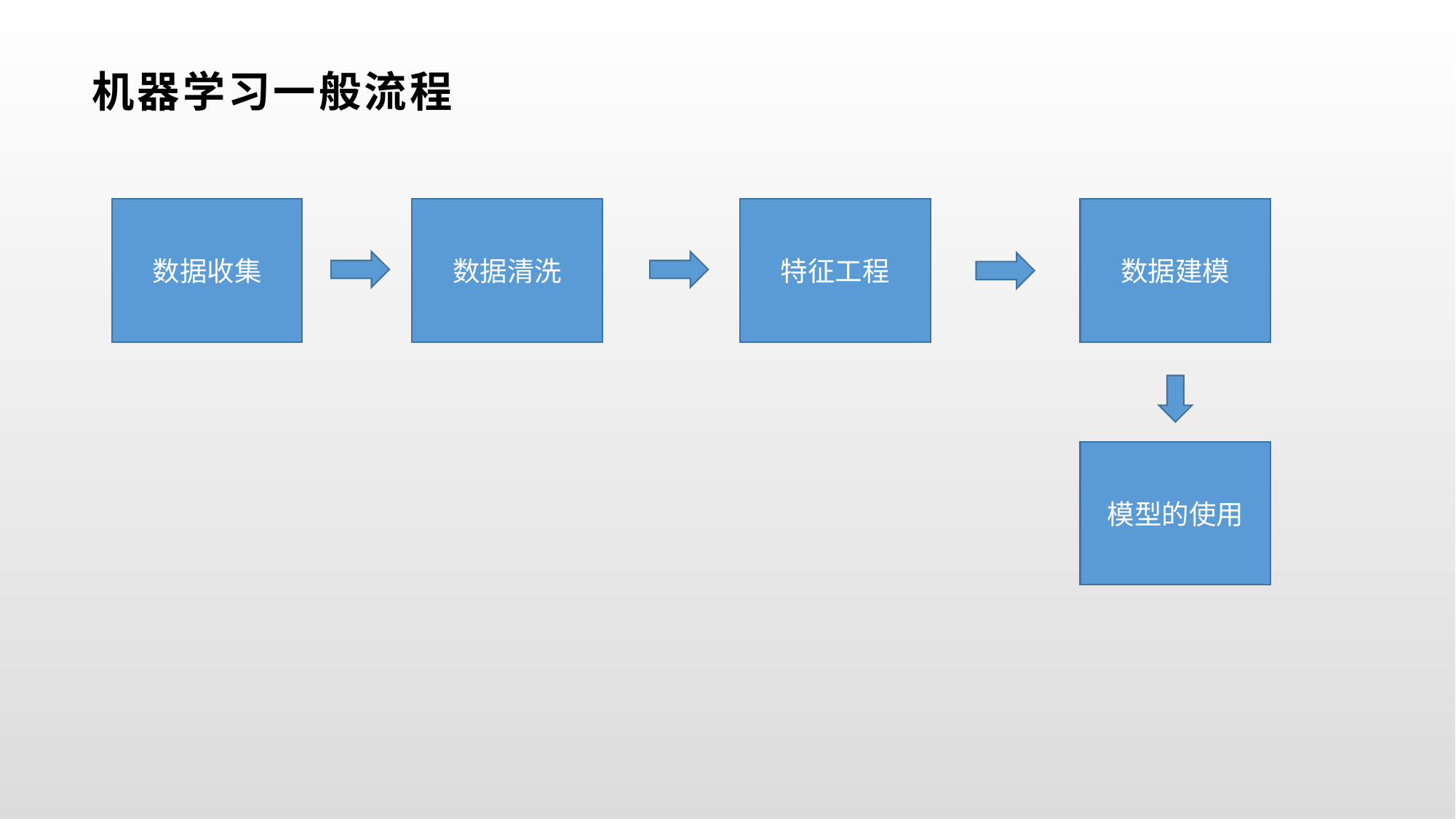

# 机器学习一般流程

数据收集
数据清洗
特征工程
数据建模

模型的使用